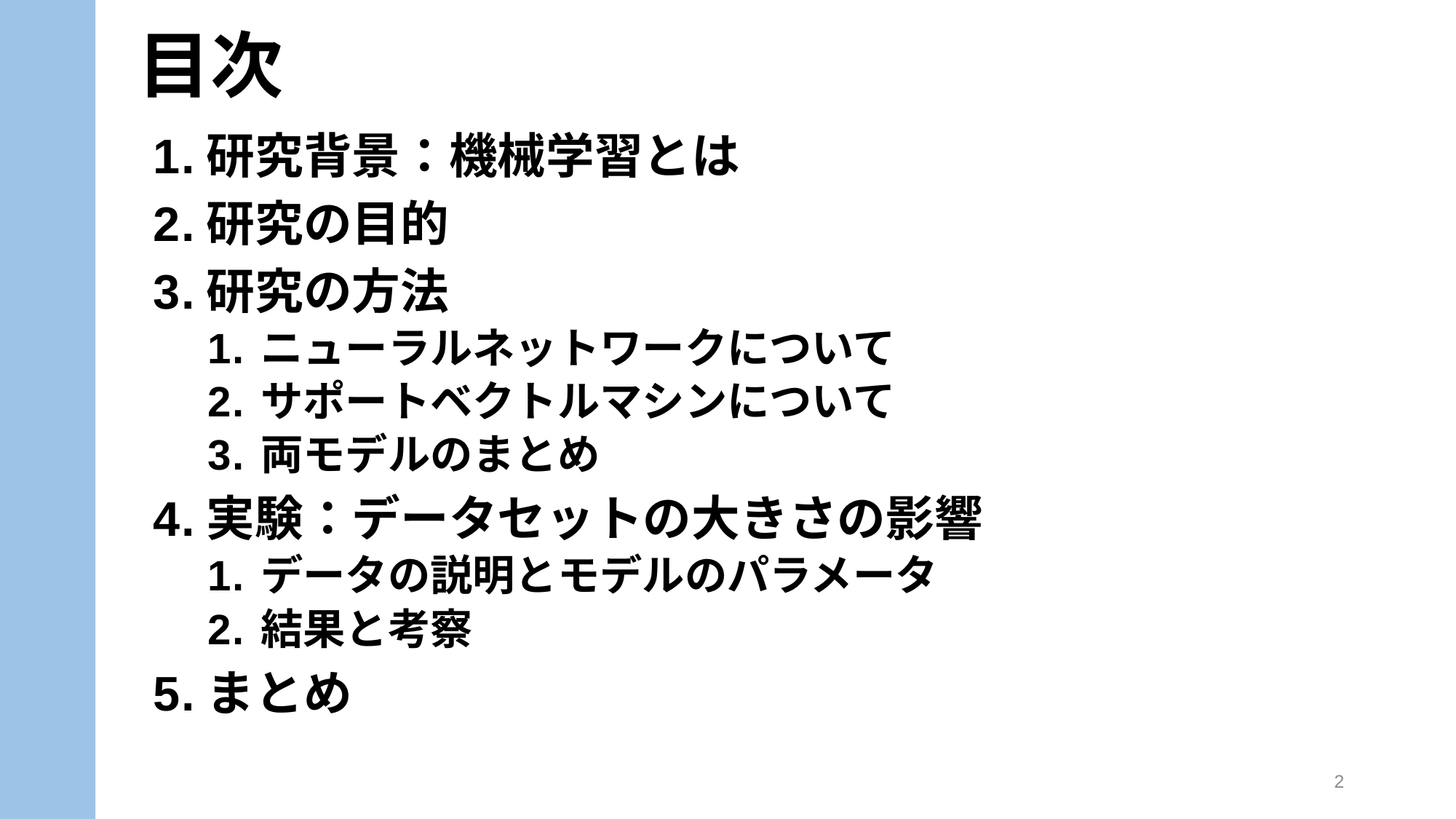

目次
研究背景：機械学習とは
研究の目的
研究の方法
ニューラルネットワークについて
サポートベクトルマシンについて
両モデルのまとめ
実験：データセットの大きさの影響
データの説明とモデルのパラメータ
結果と考察
まとめ

2